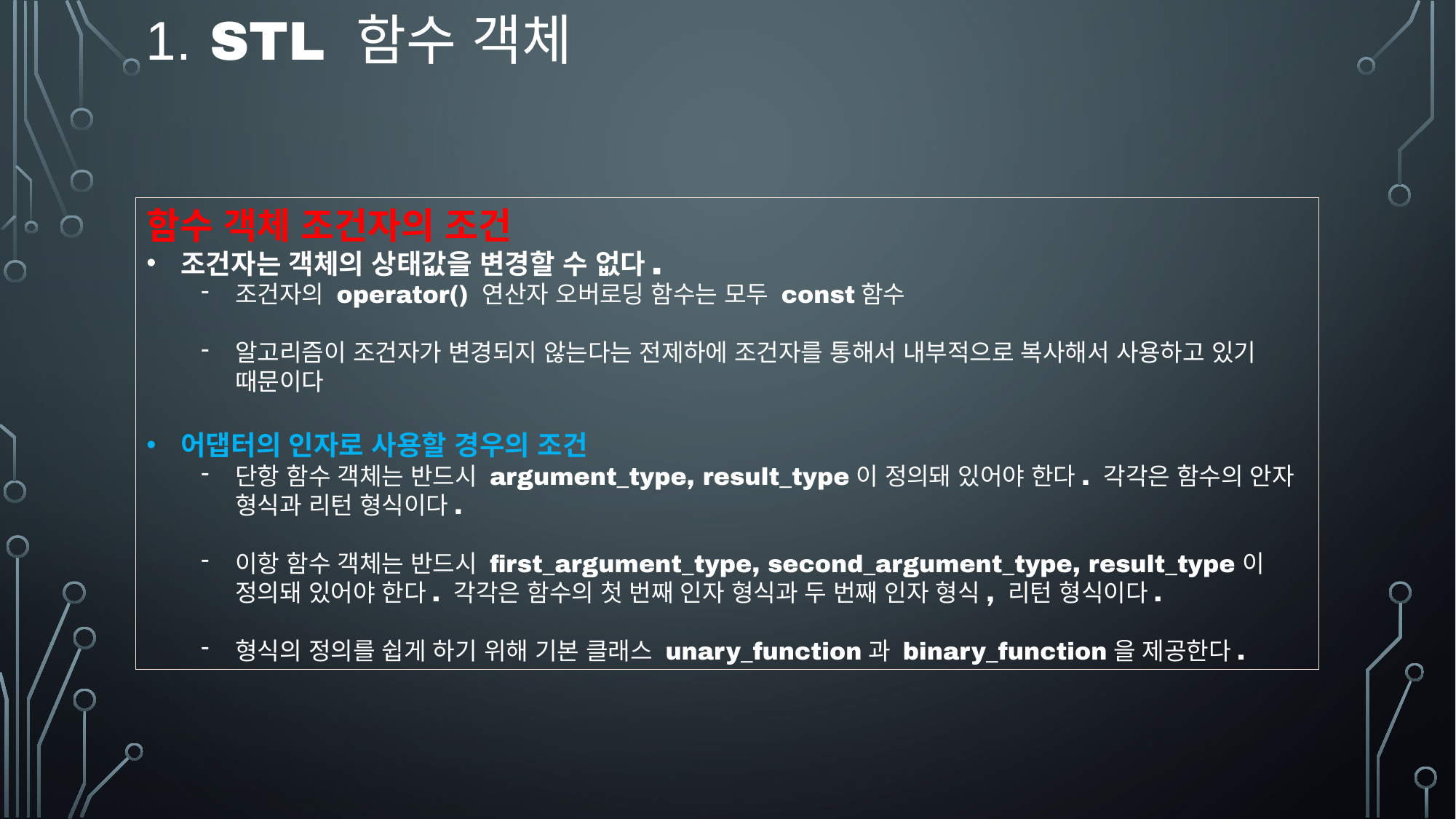

# 1. STL 함수 객체
함수 객체 조건자의 조건
조건자는 객체의 상태값을 변경할 수 없다.
조건자의 operator() 연산자 오버로딩 함수는 모두 const함수

알고리즘이 조건자가 변경되지 않는다는 전제하에 조건자를 통해서 내부적으로 복사해서 사용하고 있기 때문이다

어댑터의 인자로 사용할 경우의 조건
단항 함수 객체는 반드시 argument_type, result_type이 정의돼 있어야 한다. 각각은 함수의 안자 형식과 리턴 형식이다.

이항 함수 객체는 반드시 first_argument_type, second_argument_type, result_type이 정의돼 있어야 한다. 각각은 함수의 첫 번째 인자 형식과 두 번째 인자 형식, 리턴 형식이다.

형식의 정의를 쉽게 하기 위해 기본 클래스 unary_function과 binary_function을 제공한다.